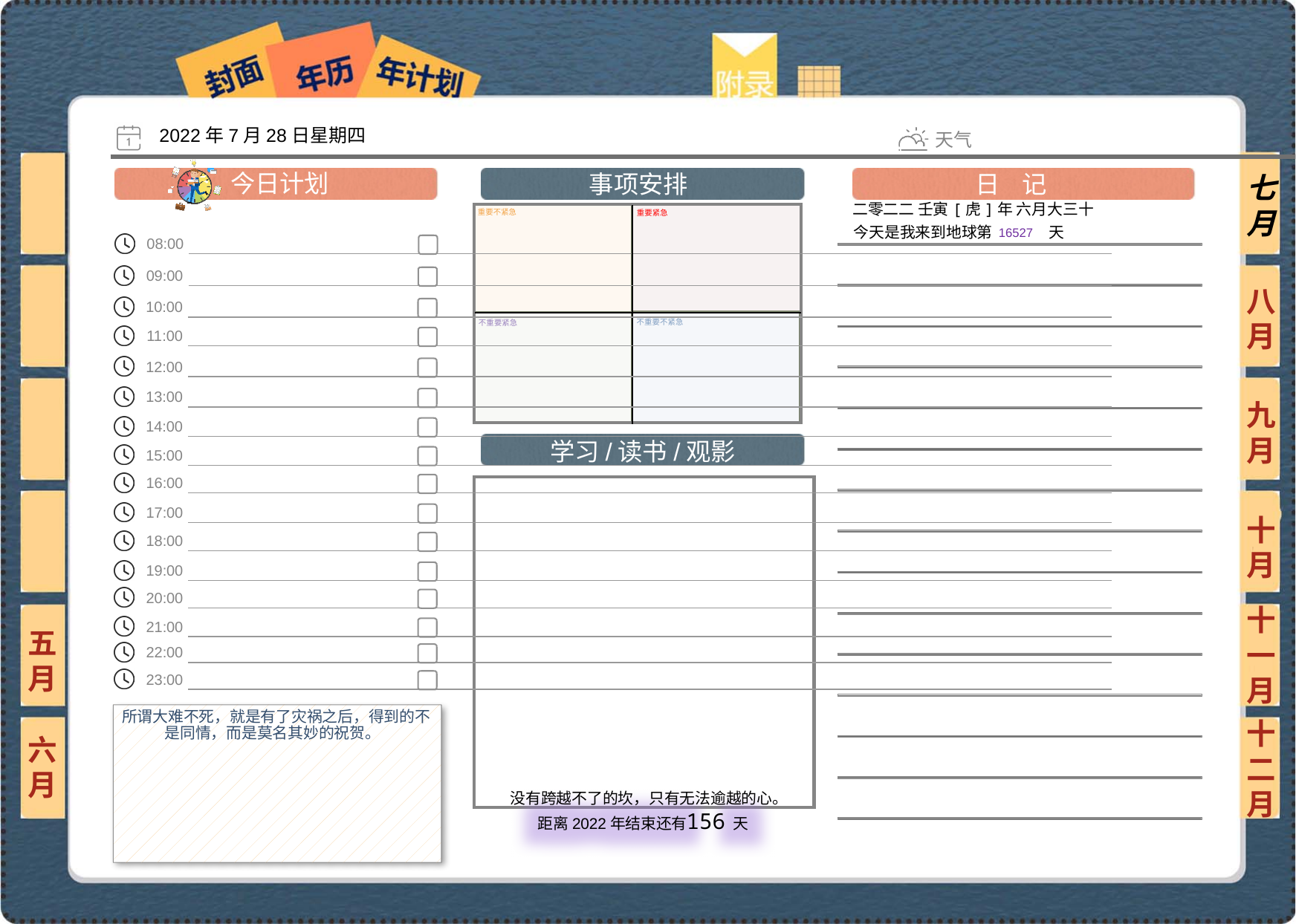

2022年7月28日星期四
七月
二零二二 壬寅[虎]年 六月大三十
16527
八月
九月
十月
十一月
五月
所谓大难不死，就是有了灾祸之后，得到的不是同情，而是莫名其妙的祝贺。

六月
十二月
156
 没有跨越不了的坎，只有无法逾越的心。